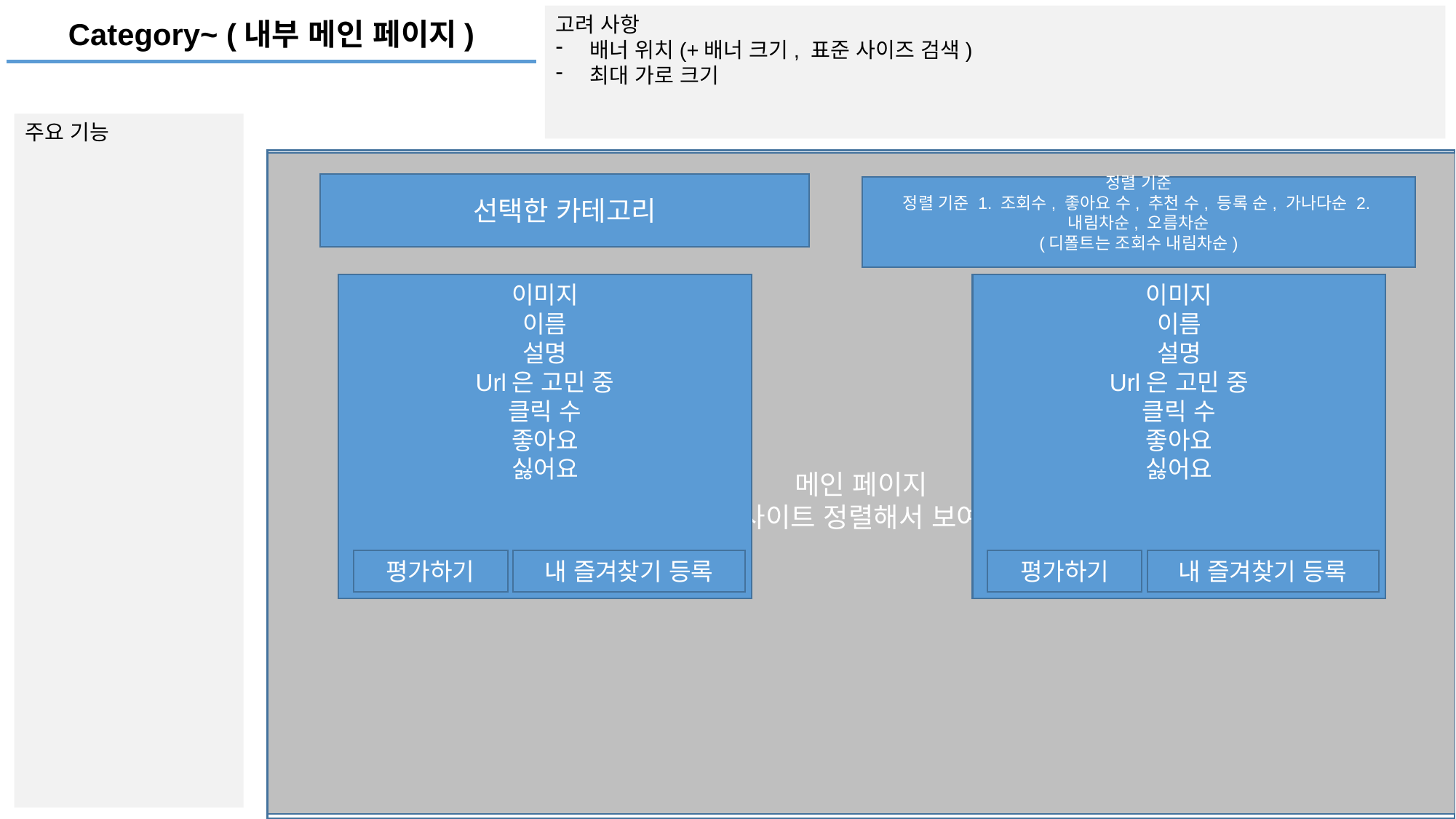

Category~ (내부 메인 페이지)
고려 사항
배너 위치(+배너 크기, 표준 사이즈 검색)
최대 가로 크기

주요 기능

메인 페이지
카테고리 내에 사이트 정렬해서 보여주자 카드 반복

선택한 카테고리
정렬 기준
정렬 기준 1. 조회수, 좋아요 수, 추천 수, 등록 순, 가나다순 2.내림차순, 오름차순
(디폴트는 조회수 내림차순)

이미지
이름
설명
Url은 고민 중
클릭 수
좋아요
싫어요
평가하기
내 즐겨찾기 등록
이미지
이름
설명
Url은 고민 중
클릭 수
좋아요
싫어요
평가하기
내 즐겨찾기 등록